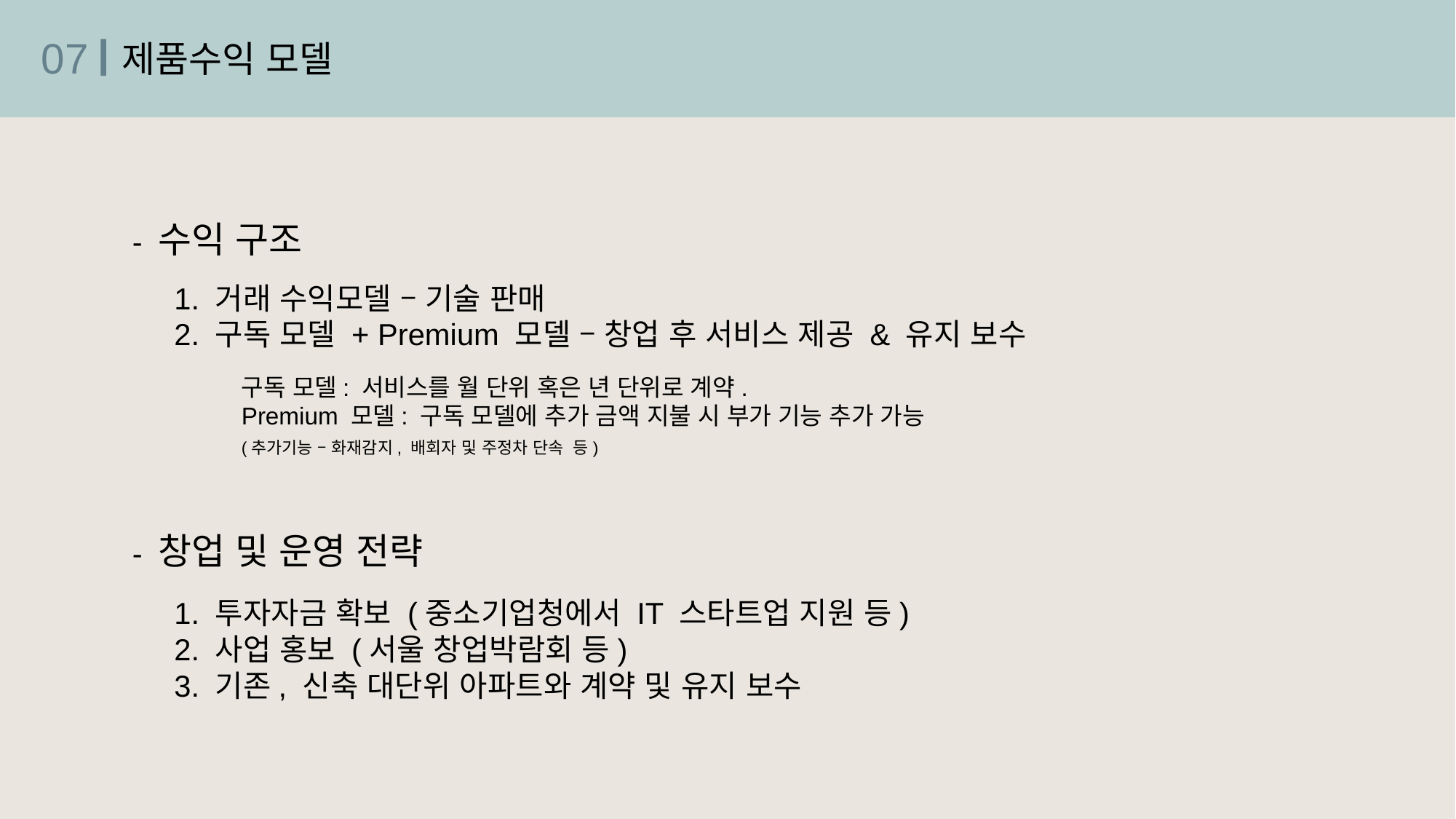

07
제품수익 모델

- 수익 구조

     1. 거래 수익모델 – 기술 판매
     2. 구독 모델 + Premium 모델 – 창업 후 서비스 제공 & 유지 보수

	구독 모델: 서비스를 월 단위 혹은 년 단위로 계약.
	Premium 모델: 구독 모델에 추가 금액 지불 시 부가 기능 추가 가능
	(추가기능 – 화재감지, 배회자 및 주정차 단속  등)

- 창업 및 운영 전략

     1. 투자자금 확보 (중소기업청에서 IT 스타트업 지원 등)
     2. 사업 홍보 (서울 창업박람회 등)
     3. 기존, 신축 대단위 아파트와 계약 및 유지 보수